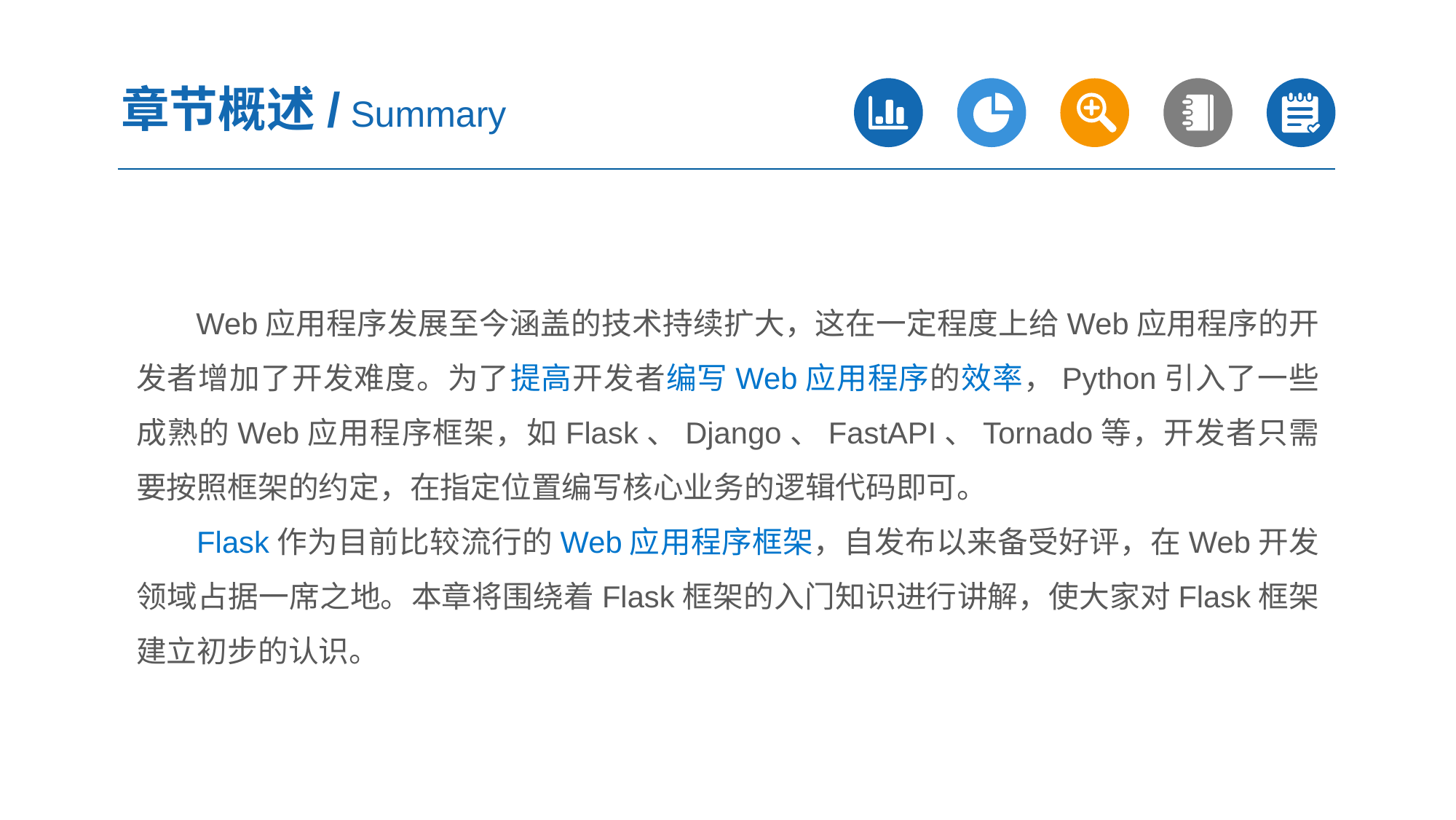

章节概述/ Summary
       Web应用程序发展至今涵盖的技术持续扩大，这在一定程度上给Web应用程序的开发者增加了开发难度。为了提高开发者编写Web应用程序的效率，Python引入了一些成熟的Web应用程序框架，如Flask、Django、FastAPI、Tornado等，开发者只需要按照框架的约定，在指定位置编写核心业务的逻辑代码即可。
       Flask作为目前比较流行的Web应用程序框架，自发布以来备受好评，在Web开发领域占据一席之地。本章将围绕着Flask框架的入门知识进行讲解，使大家对Flask框架建立初步的认识。